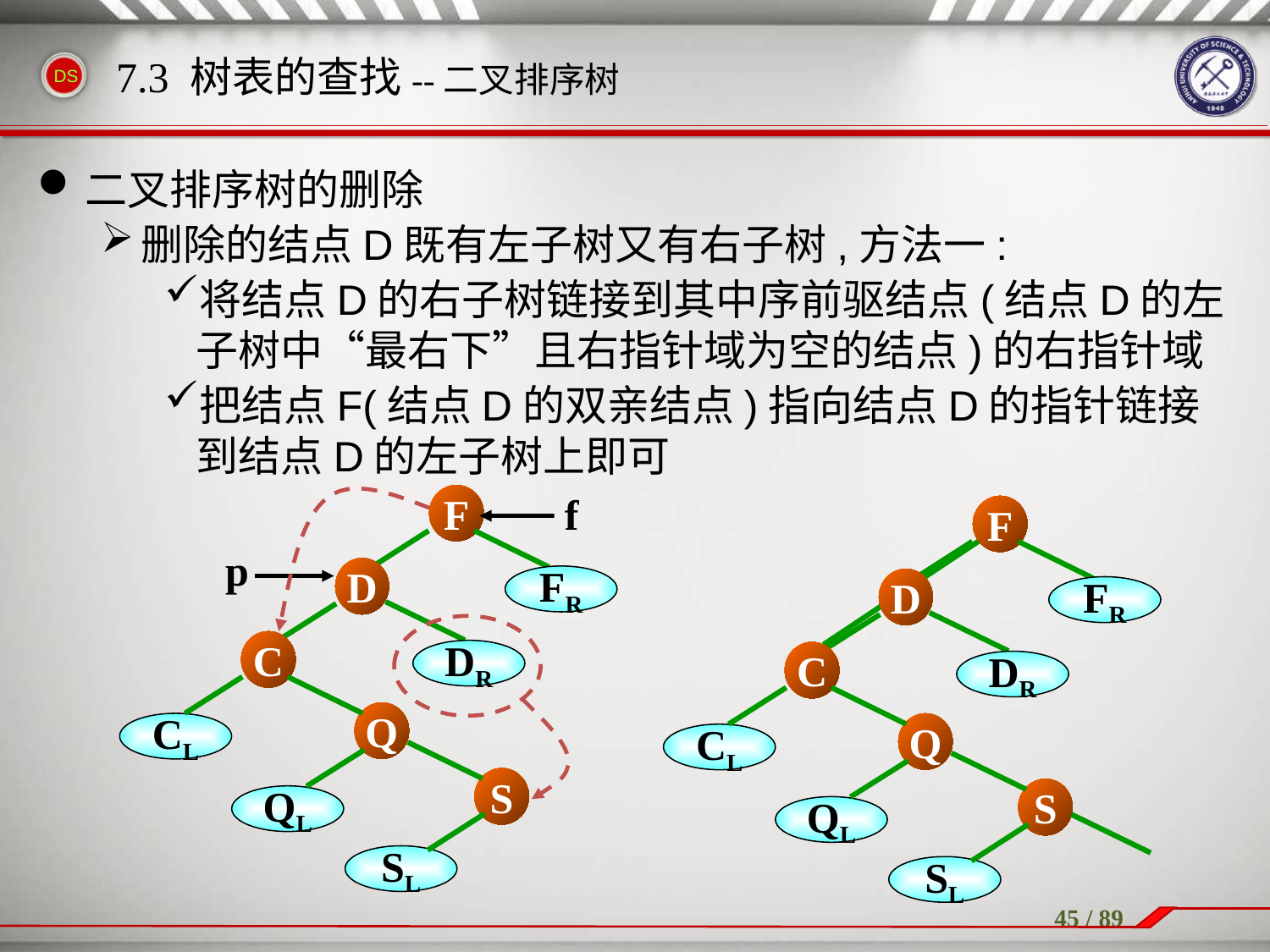

7.3 树表的查找--二叉排序树
二叉排序树的删除
删除的结点D既有左子树又有右子树,方法一:
将结点D的右子树链接到其中序前驱结点(结点D的左子树中“最右下”且右指针域为空的结点)的右指针域
把结点F(结点D的双亲结点)指向结点D的指针链接到结点D的左子树上即可

F

D
FR

C
DR

Q
CL

S
QL

SL
f

p

F

D
FR

C
DR

Q
CL

S
QL

SL